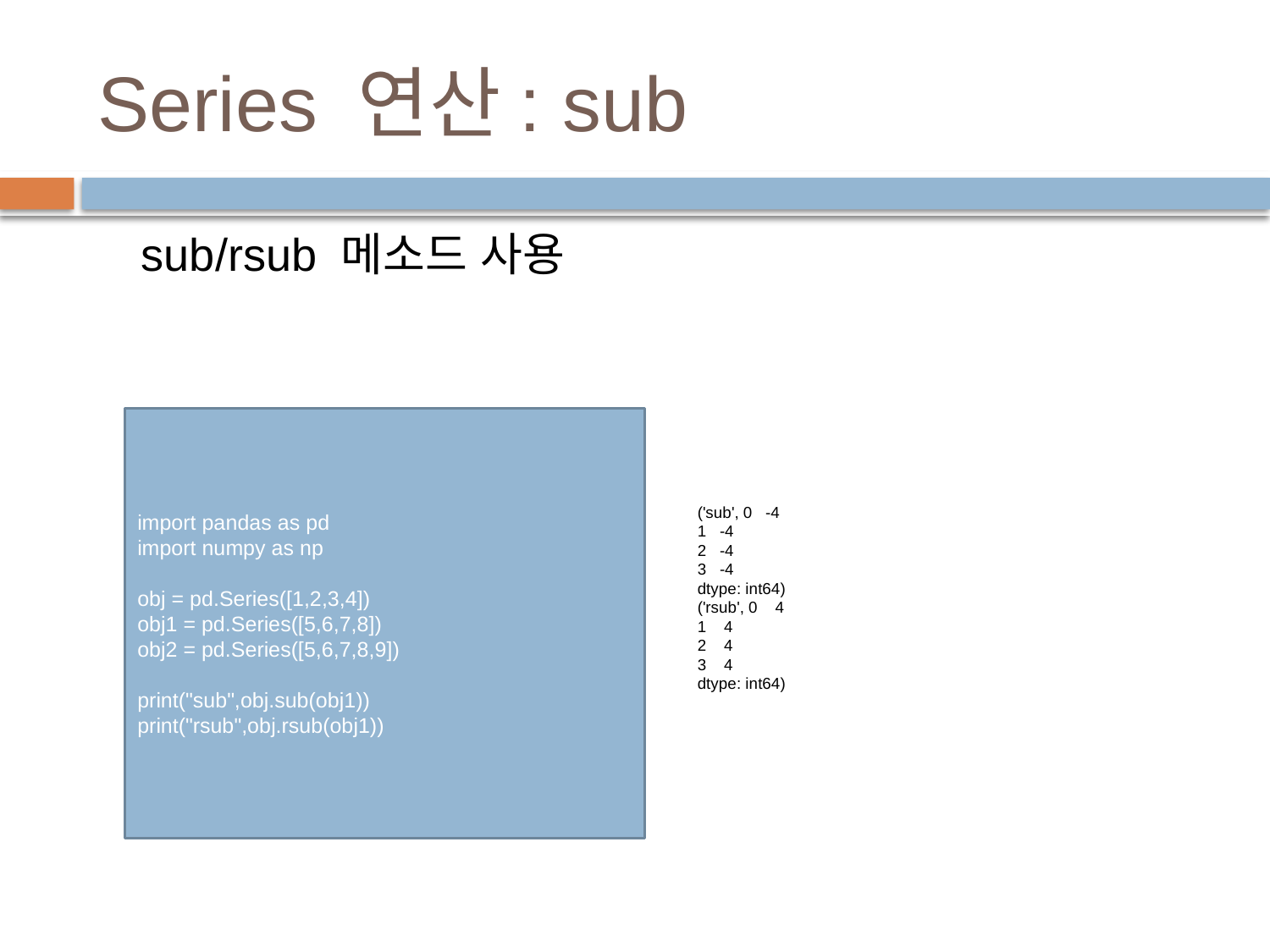

# Series 연산: sub
sub/rsub 메소드 사용
import pandas as pd
import numpy as np

obj = pd.Series([1,2,3,4])
obj1 = pd.Series([5,6,7,8])
obj2 = pd.Series([5,6,7,8,9])

print("sub",obj.sub(obj1))
print("rsub",obj.rsub(obj1))
('sub', 0   -4
1   -4
2   -4
3   -4
dtype: int64)
('rsub', 0    4
1    4
2    4
3    4
dtype: int64)